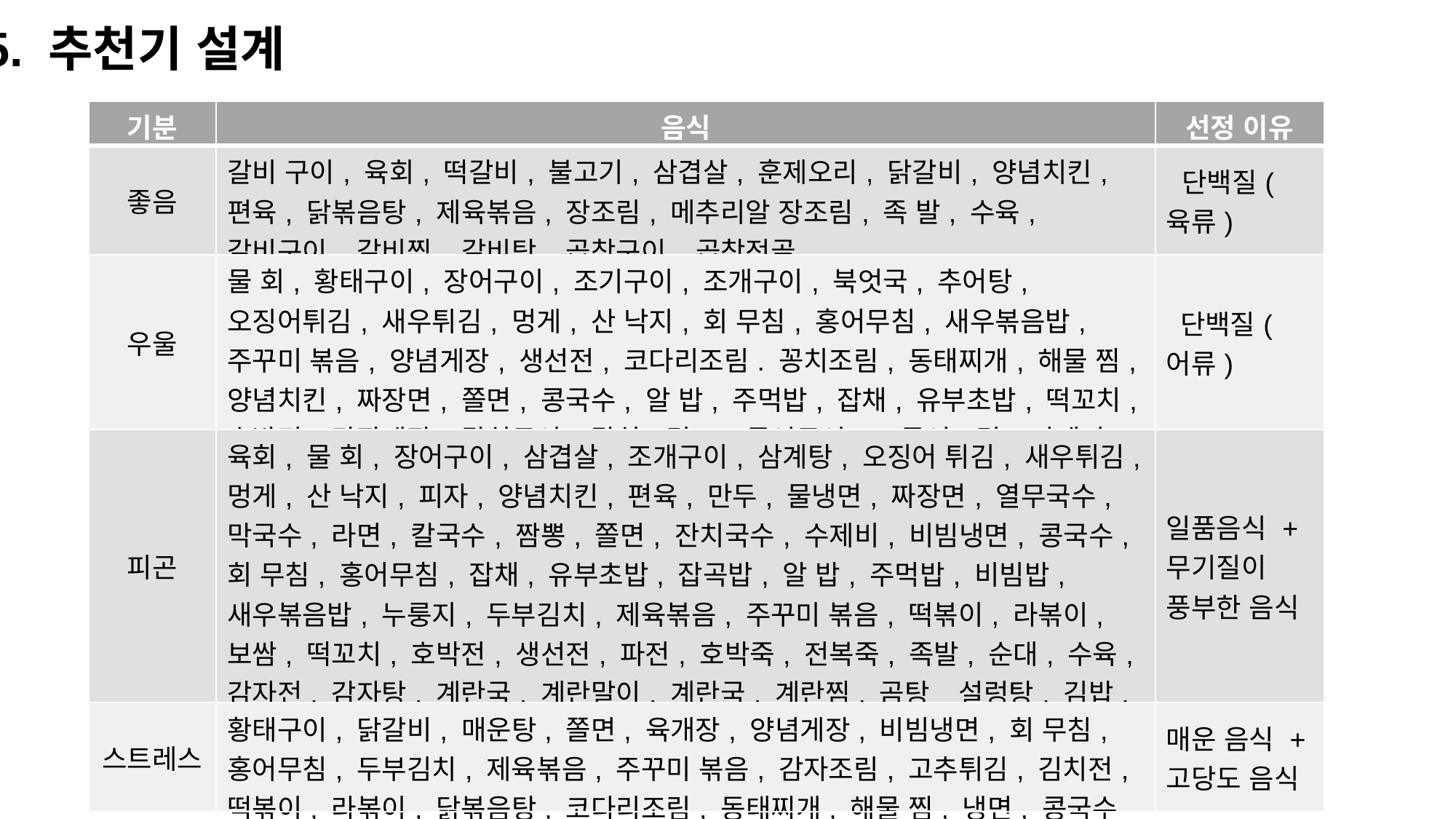

5. 추천기 설계
| 기분 | 음식 | 선정 이유 |
| --- | --- | --- |
| 좋음 | 갈비 구이, 육회, 떡갈비, 불고기, 삼겹살, 훈제오리, 닭갈비, 양념치킨, 편육, 닭볶음탕, 제육볶음, 장조림, 메추리알 장조림, 족 발, 수육, 갈비구이, 갈비찜, 갈비탕, 곱창구이, 곱창전골 | 단백질(육류) |
| 우울 | 물 회, 황태구이, 장어구이, 조기구이, 조개구이, 북엇국, 추어탕, 오징어튀김, 새우튀김, 멍게, 산 낙지, 회 무침, 홍어무침, 새우볶음밥, 주꾸미 볶음, 양념게장, 생선전, 코다리조림. 꽁치조림, 동태찌개, 해물 찜, 양념치킨, 짜장면, 쫄면, 콩국수, 알 밥, 주먹밥, 잡채, 유부초밥, 떡꼬치, 호박전, 간장게장, 갈치구이, 갈치조림, 고등어구이, 고등어조림, 과메기 | 단백질(어류) |
| 피곤 | 육회, 물 회, 장어구이, 삼겹살, 조개구이, 삼계탕, 오징어 튀김, 새우튀김, 멍게, 산 낙지, 피자, 양념치킨, 편육, 만두, 물냉면, 짜장면, 열무국수, 막국수, 라면, 칼국수, 짬뽕, 쫄면, 잔치국수, 수제비, 비빔냉면, 콩국수, 회 무침, 홍어무침, 잡채, 유부초밥, 잡곡밥, 알 밥, 주먹밥, 비빔밥, 새우볶음밥, 누룽지, 두부김치, 제육볶음, 주꾸미 볶음, 떡볶이, 라볶이, 보쌈, 떡꼬치, 호박전, 생선전, 파전, 호박죽, 전복죽, 족발, 순대, 수육, 감자전, 감자탕, 계란국, 계란말이, 계란국, 계란찜, 곰탕\_설렁탕, 김밥, 김치볶음밥, 김치찌개 | 일품음식 + 무기질이 풍부한 음식 |
| 스트레스 | 황태구이, 닭갈비, 매운탕, 쫄면, 육개장, 양념게장, 비빔냉면, 회 무침, 홍어무침, 두부김치, 제육볶음, 주꾸미 볶음, 감자조림, 고추튀김, 김치전, 떡볶이, 라볶이, 닭볶음탕, 코다리조림, 동태찌개, 해물 찜, 냉면, 콩국수 | 매운 음식 + 고당도 음식 |